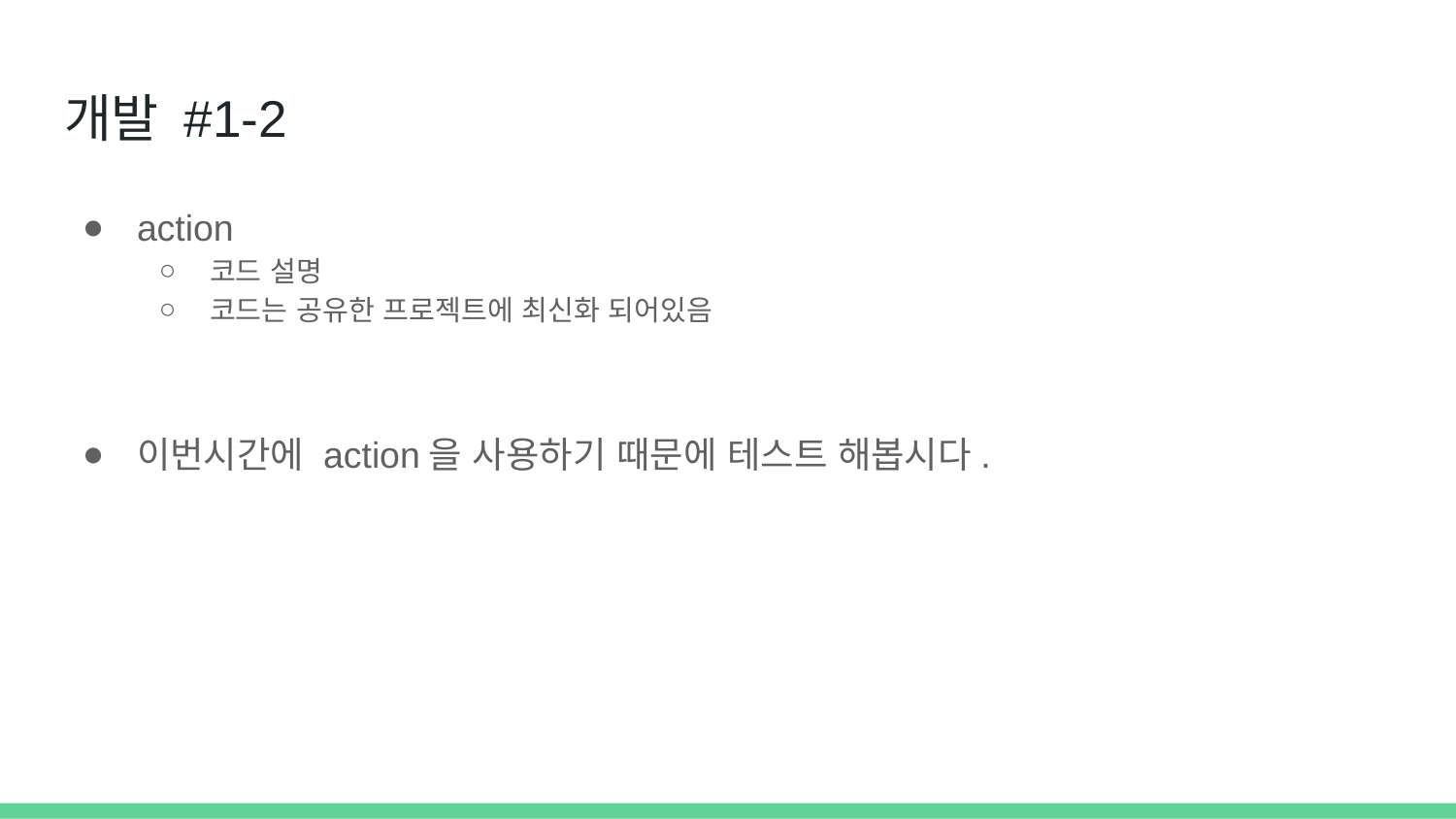

# 개발 #1-2

action
코드 설명
코드는 공유한 프로젝트에 최신화 되어있음

이번시간에 action을 사용하기 때문에 테스트 해봅시다.